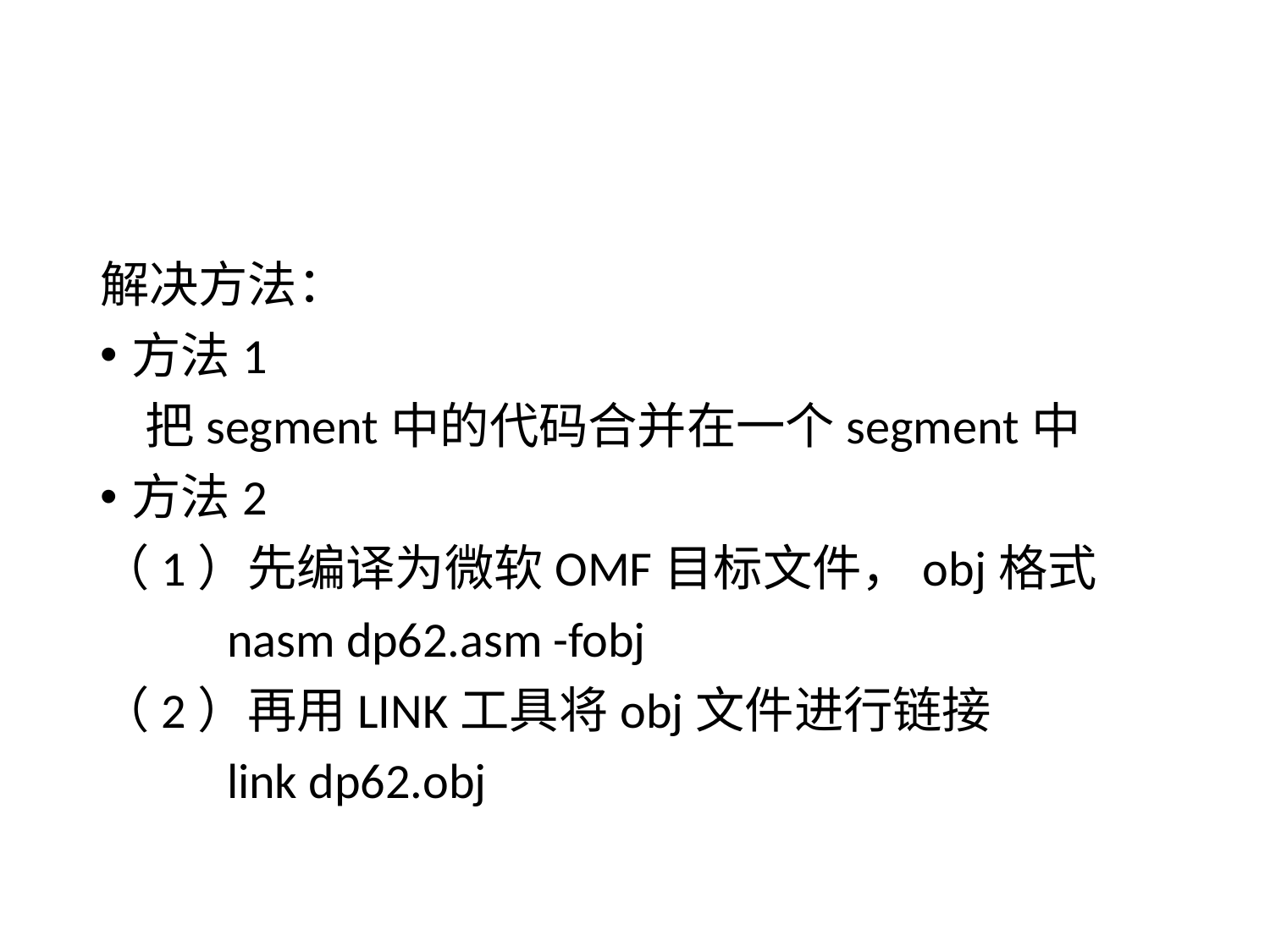

#
解决方法：
方法1
   把segment中的代码合并在一个segment中
方法2
（1）先编译为微软OMF目标文件，obj格式
	nasm dp62.asm -fobj
（2）再用LINK工具将obj文件进行链接
	link dp62.obj